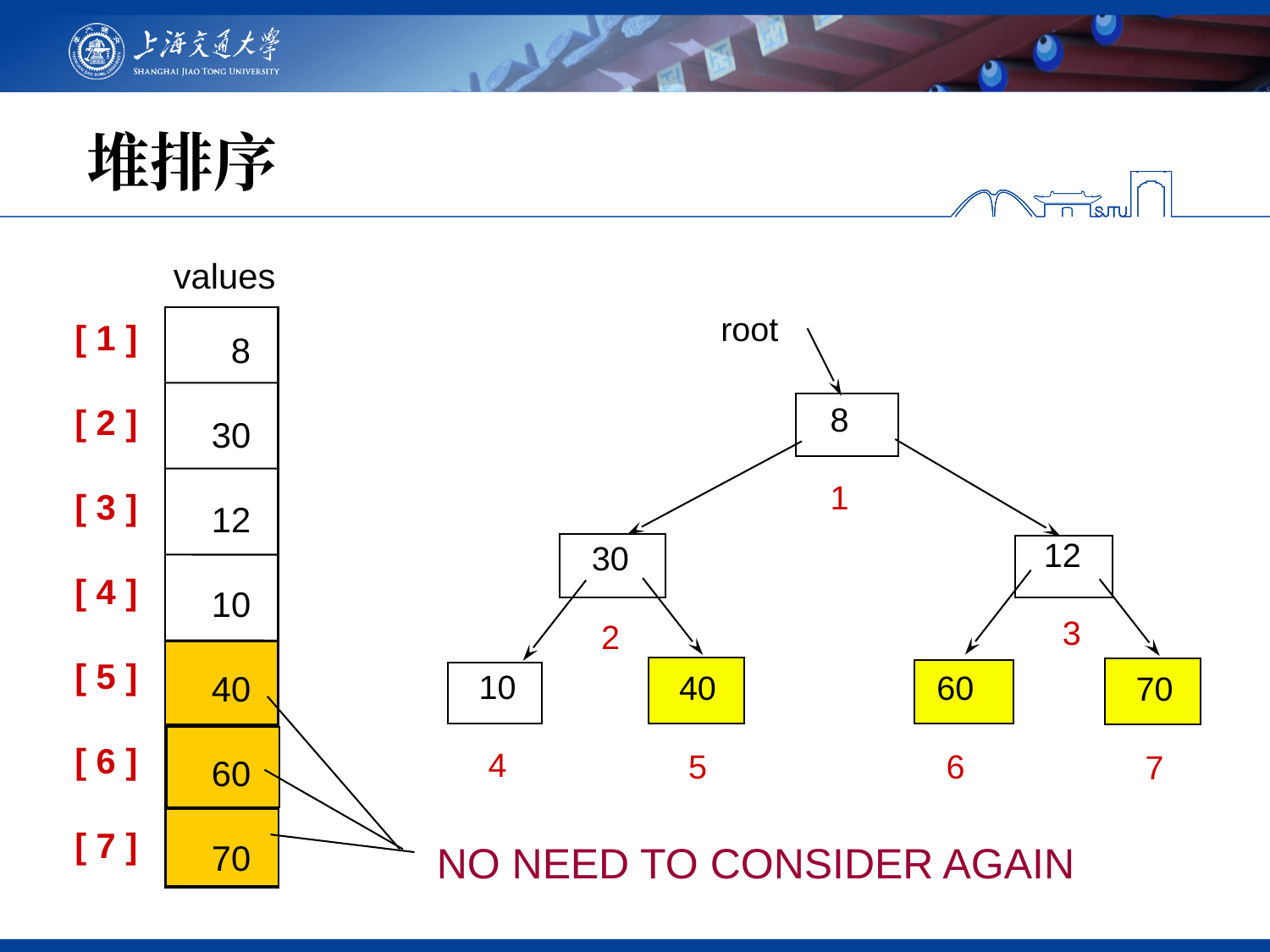

# 堆排序

[ 1 ]

[ 2 ]

[ 3 ]

[ 4 ]

[ 5 ]

[ 6 ]

[ 7 ]
values

  root

  8

30

12

10

40

60

70

 8

 1

12

  3
 30

  2

10

 4
40

 5
 60

  6

70

 7

NO NEED TO CONSIDER AGAIN